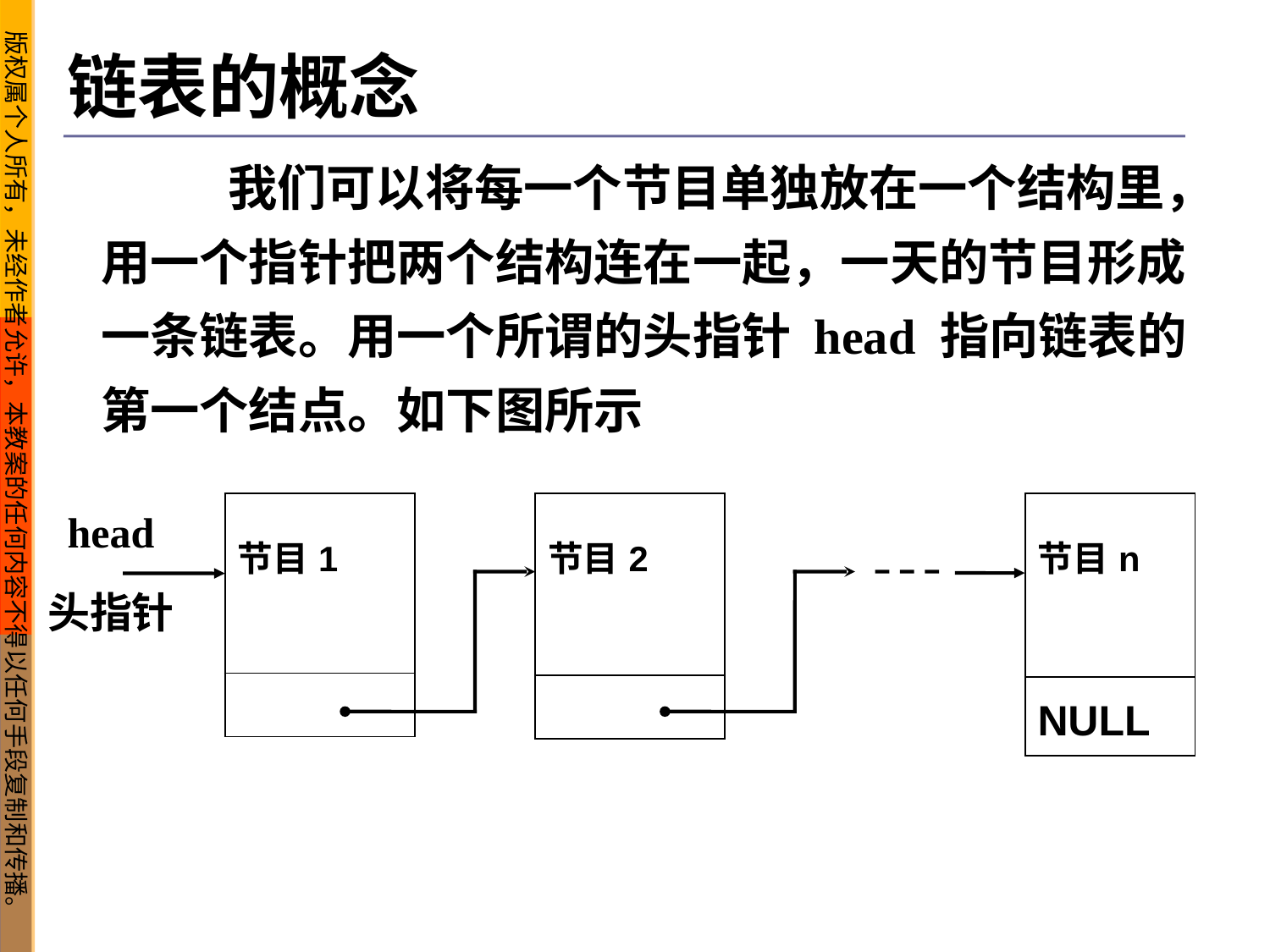

链表的概念
		我们可以将每一个节目单独放在一个结构里，用一个指针把两个结构连在一起，一天的节目形成一条链表。用一个所谓的头指针 head 指向链表的第一个结点。如下图所示
| 节目1 |
| --- |
|  |
| 节目2 |
| --- |
|  |
| 节目n |
| --- |
| NULL |
head

头指针